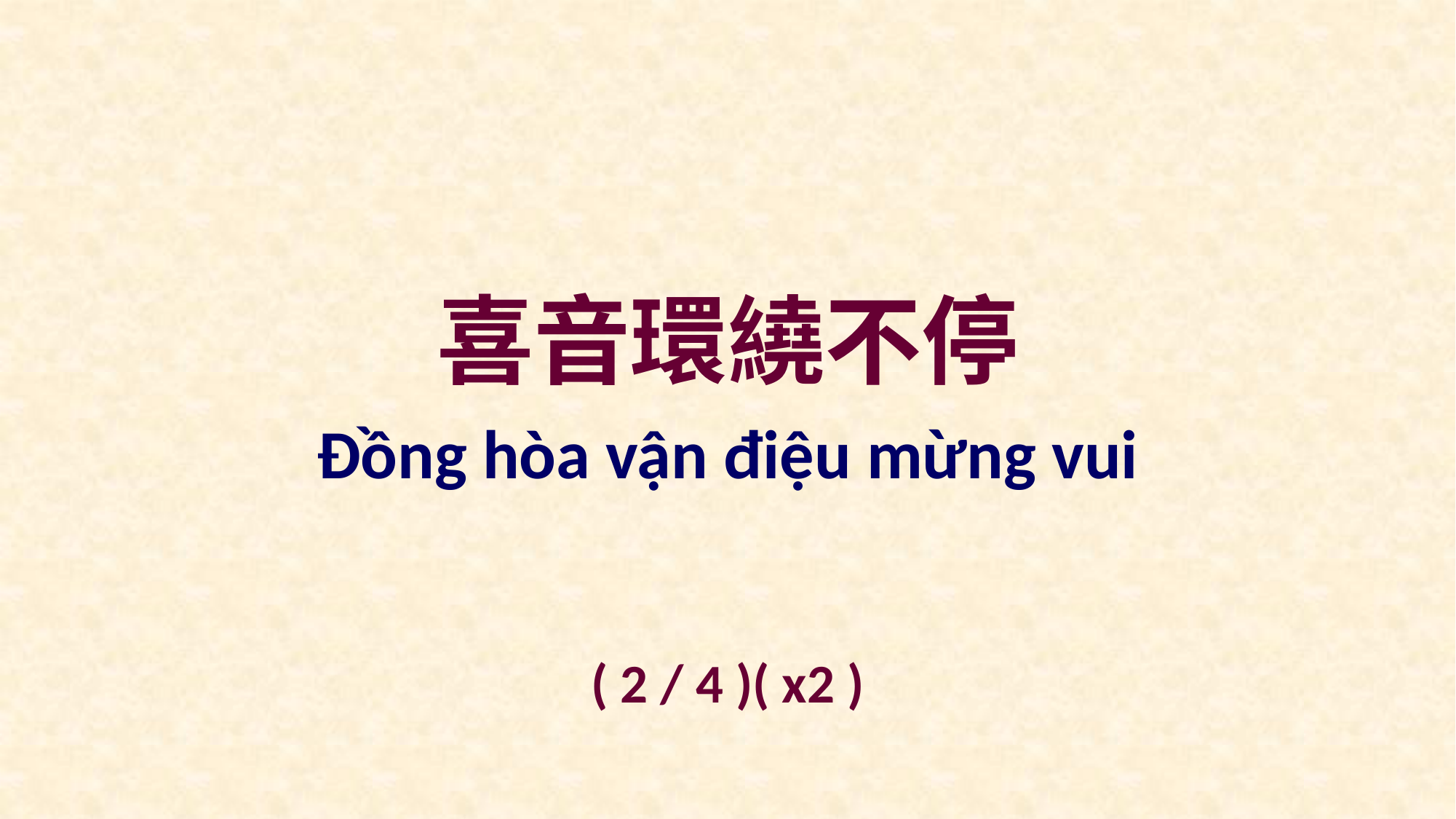

喜音環繞不停
Đồng hòa vận điệu mừng vui
( 2 / 4 )( x2 )